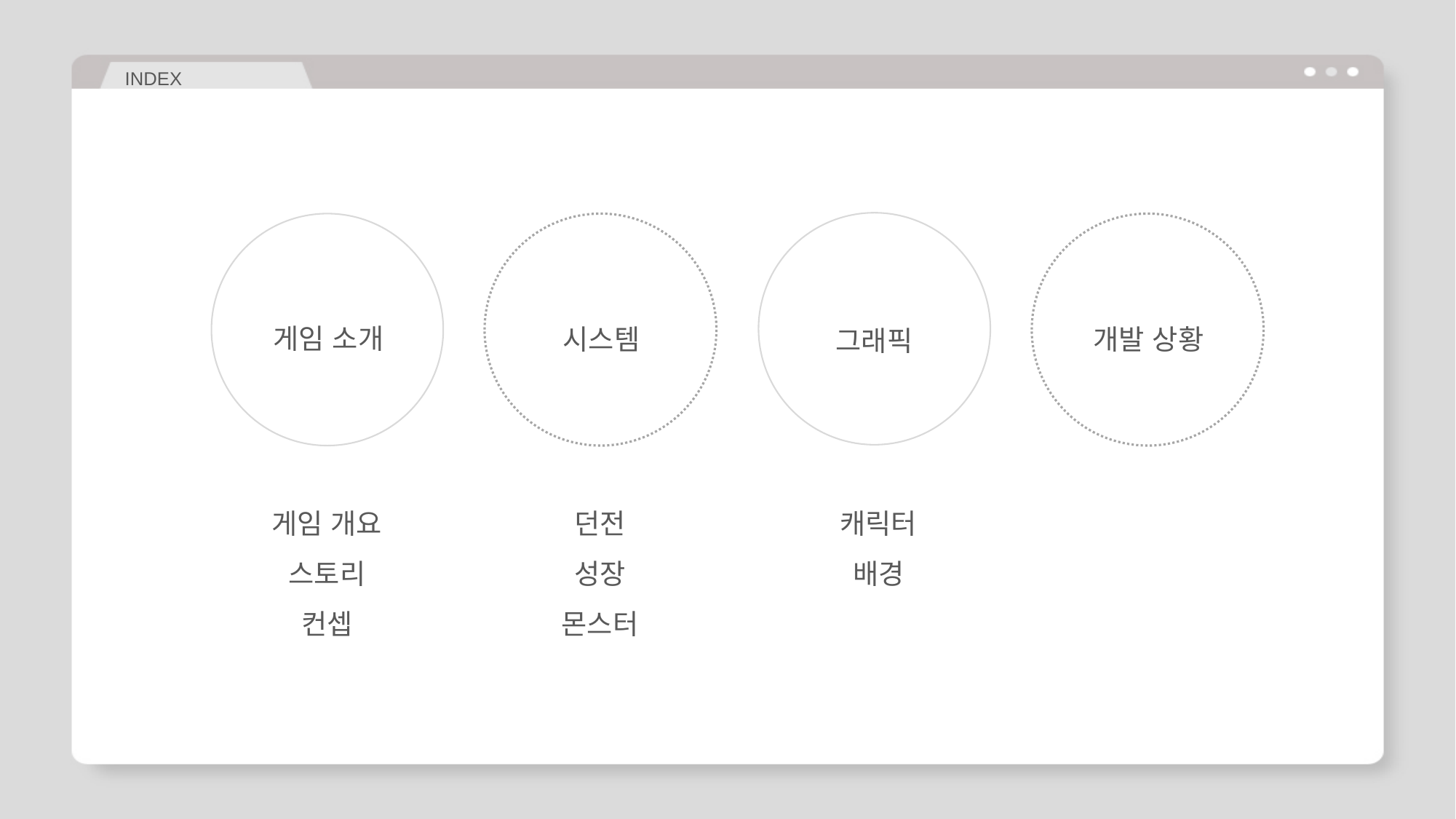

INDEX

그래픽

게임 소개

시스템

개발 상황

게임 개요
스토리
컨셉
던전
성장
몬스터
캐릭터
배경